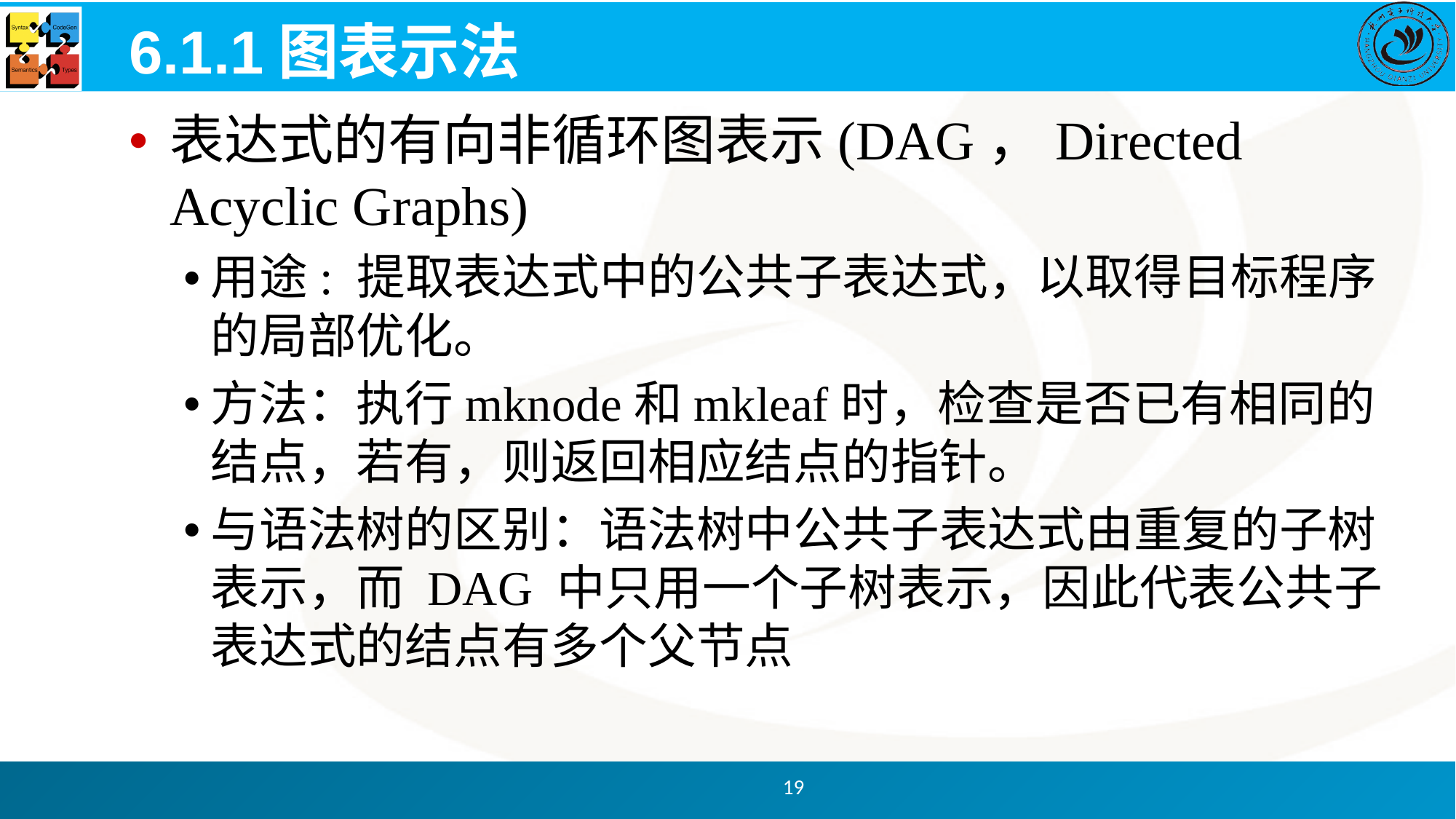

# 6.1.1图表示法
表达式的有向非循环图表示(DAG，Directed Acyclic Graphs)
用途: 提取表达式中的公共子表达式，以取得目标程序的局部优化。
方法：执行mknode和mkleaf时，检查是否已有相同的结点，若有，则返回相应结点的指针。
与语法树的区别：语法树中公共子表达式由重复的子树表示，而 DAG 中只用一个子树表示，因此代表公共子表达式的结点有多个父节点
19